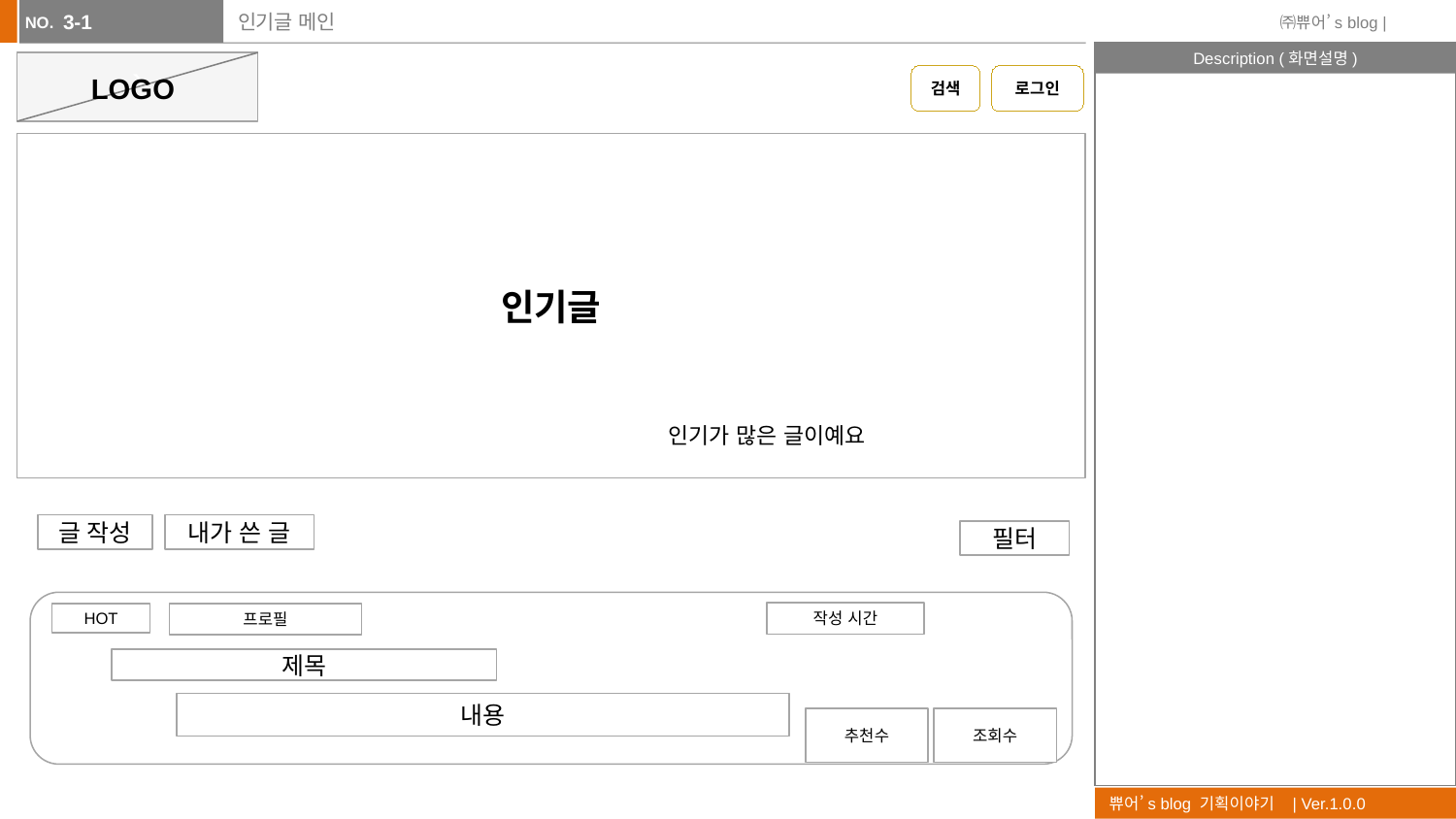

3-1
# 인기글 메인
`
LOGO
검색
로그인

인기글
인기가 많은 글이예요
글 작성
내가 쓴 글
필터

작성 시간
프로필
HOT
제목
내용
추천수
조회수